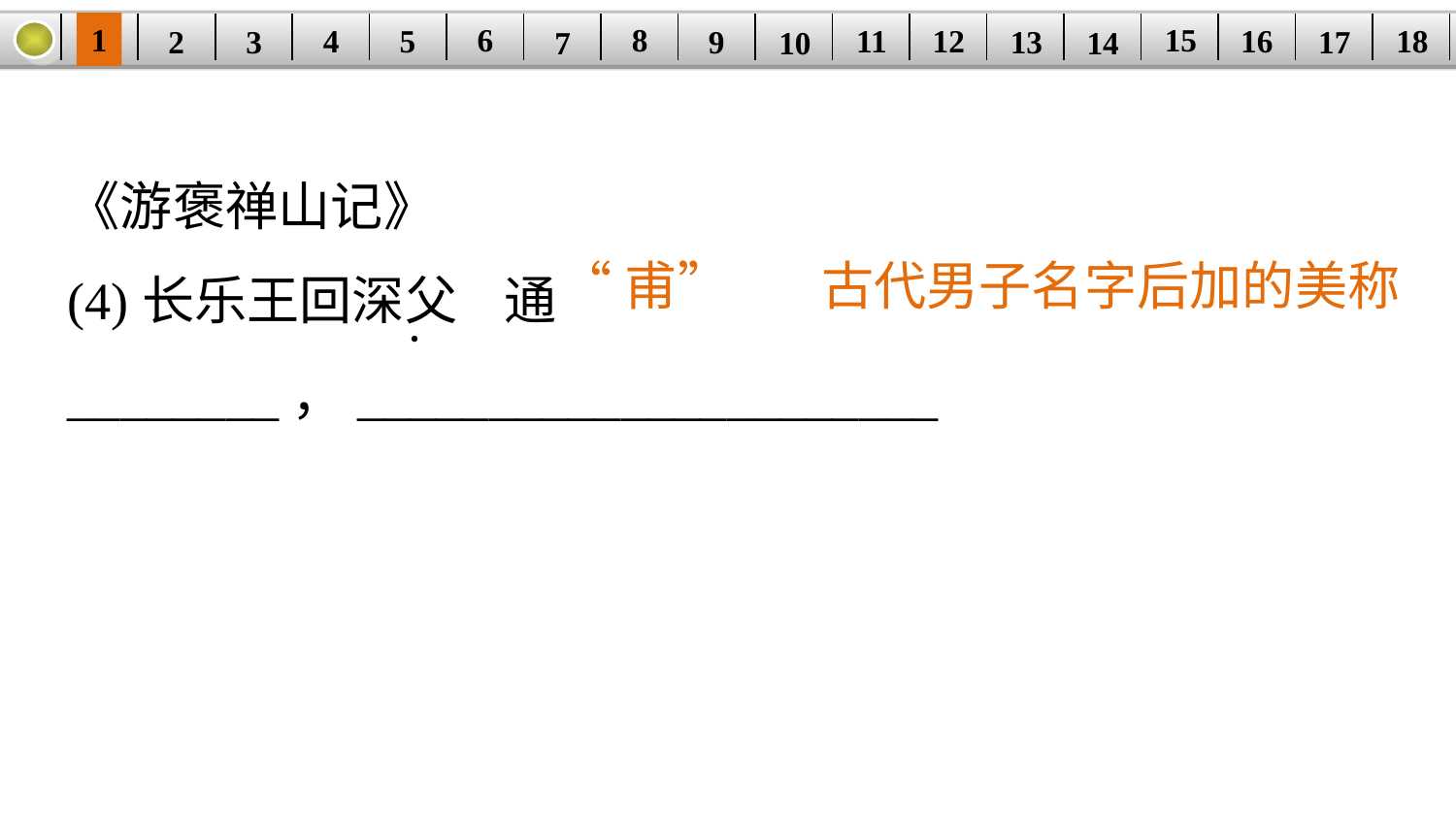

1
8
15
6
11
18
5
16
|  |  |  |  |  |  |  |  |  |  |  |  |  |  |  |  |  |  |
| --- | --- | --- | --- | --- | --- | --- | --- | --- | --- | --- | --- | --- | --- | --- | --- | --- | --- |
12
4
17
13
3
9
2
14
7
10

《游褒禅山记》
(4)长乐王回深父  	通________，______________________
“甫”
古代男子名字后加的美称
·